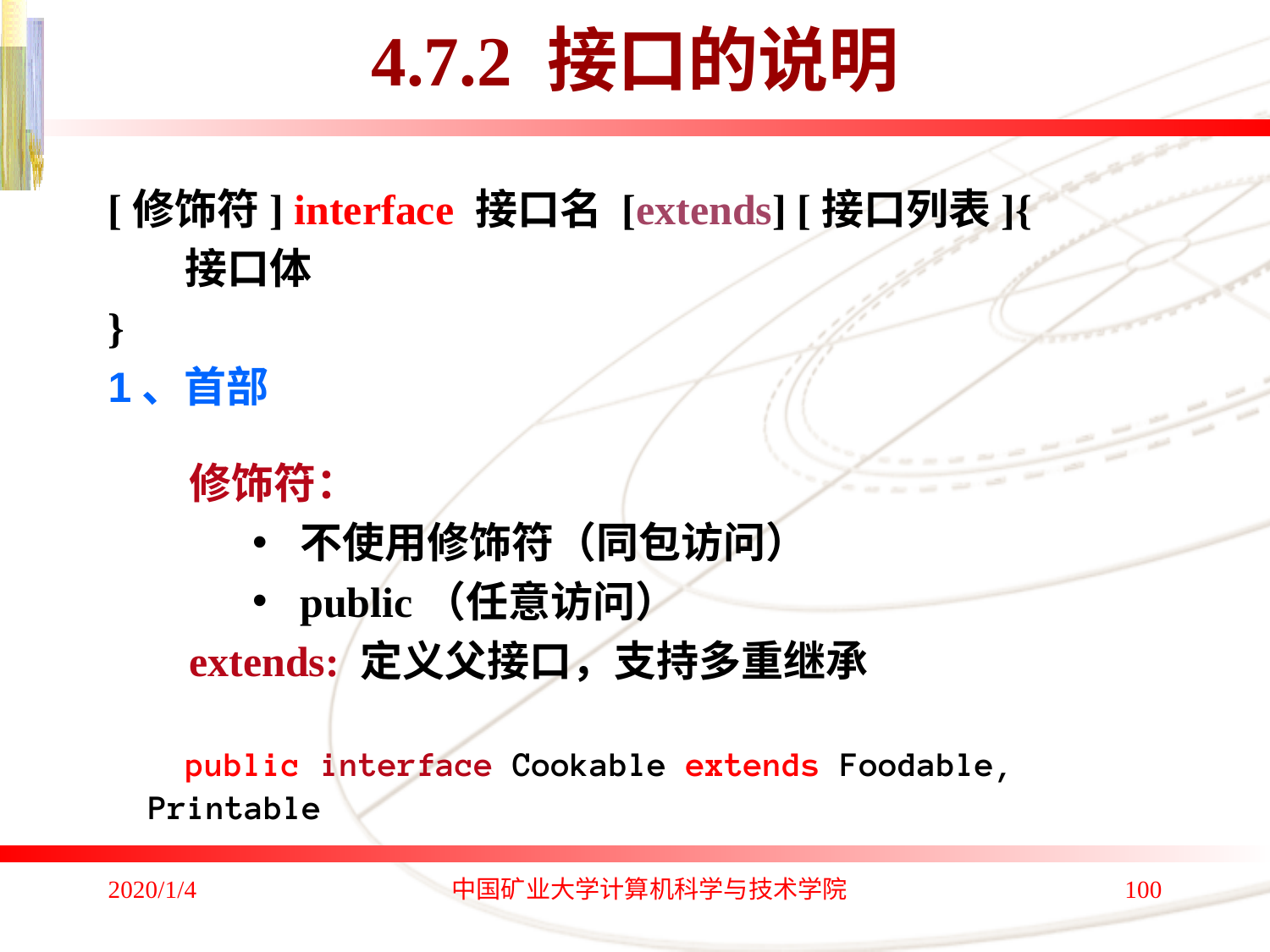

# 4.7.2 接口的说明
[修饰符] interface 接口名 [extends] [接口列表]{
       接口体
}
1、首部
修饰符：
不使用修饰符（同包访问）
public（任意访问）
extends: 定义父接口，支持多重继承
public interface Cookable extends Foodable, Printable
2020/1/4
中国矿业大学计算机科学与技术学院
100